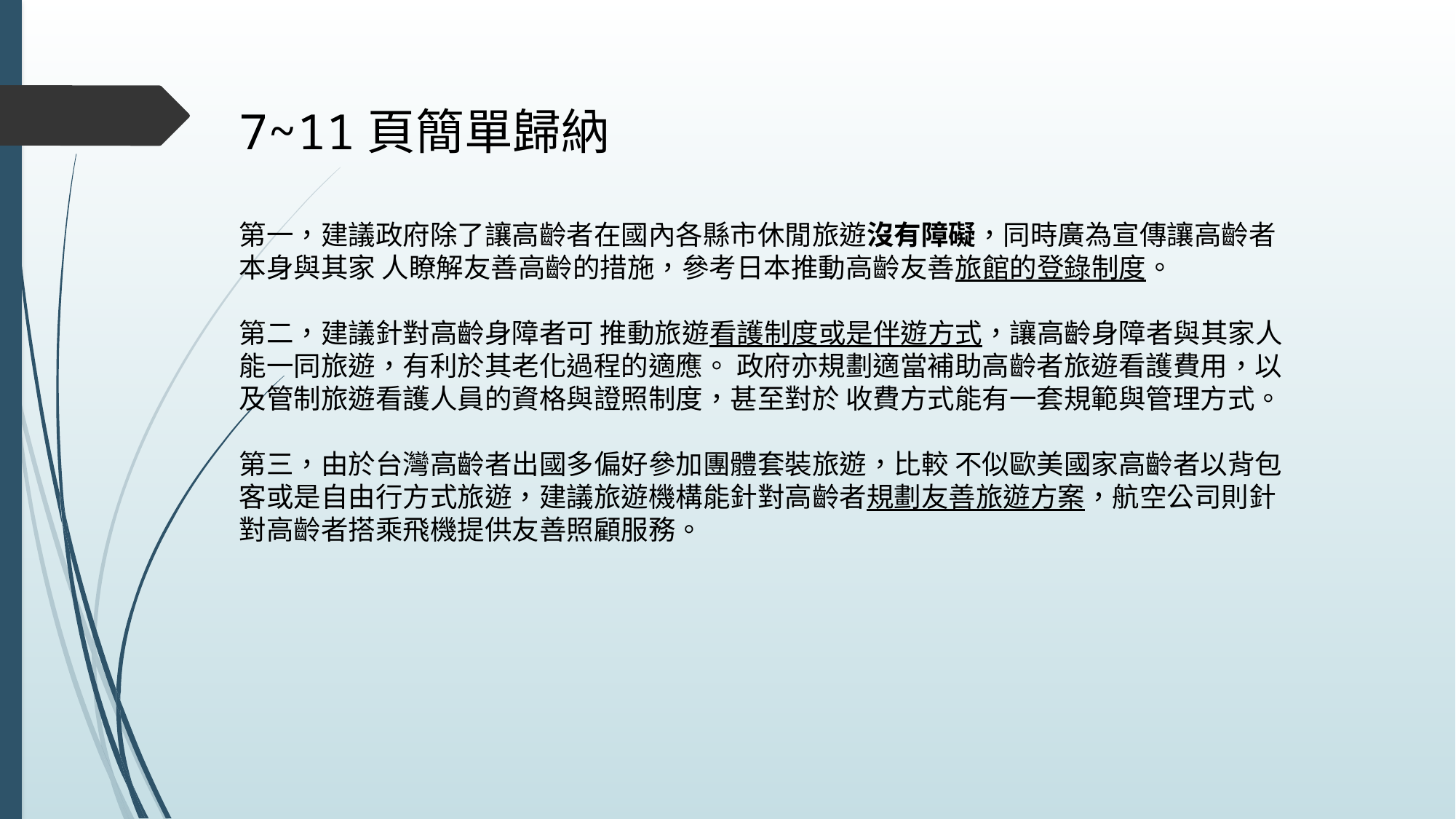

7~11頁簡單歸納

第一，建議政府除了讓高齡者在國內各縣市休閒旅遊沒有障礙，同時廣為宣傳讓高齡者本身與其家 人瞭解友善高齡的措施，參考日本推動高齡友善旅館的登錄制度。

第二，建議針對高齡身障者可 推動旅遊看護制度或是伴遊方式，讓高齡身障者與其家人能一同旅遊，有利於其老化過程的適應。 政府亦規劃適當補助高齡者旅遊看護費用，以及管制旅遊看護人員的資格與證照制度，甚至對於 收費方式能有一套規範與管理方式。

第三，由於台灣高齡者出國多偏好參加團體套裝旅遊，比較 不似歐美國家高齡者以背包客或是自由行方式旅遊，建議旅遊機構能針對高齡者規劃友善旅遊方案，航空公司則針對高齡者搭乘飛機提供友善照顧服務。